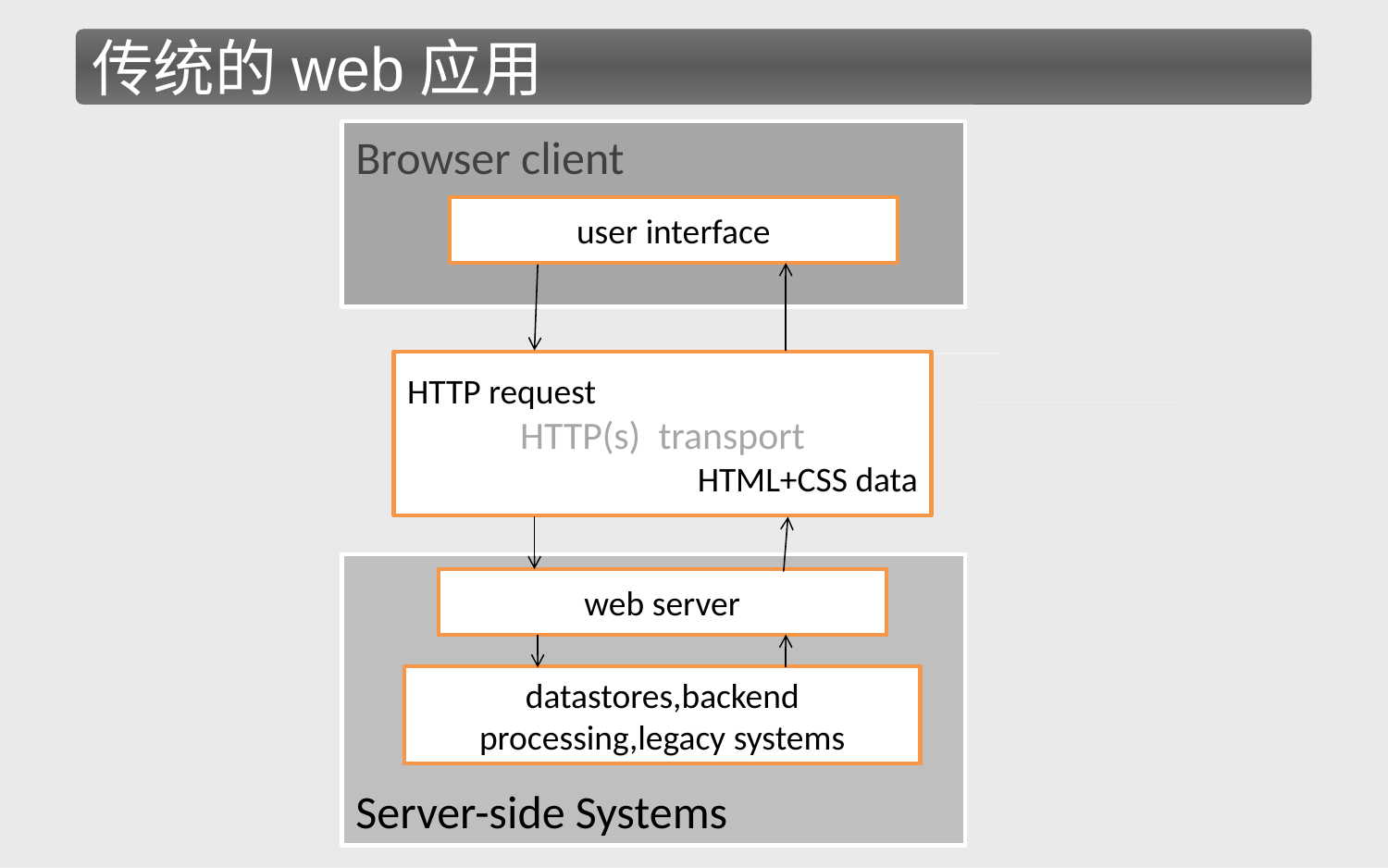

传统的web应用

Browser client
user interface
HTTP request
HTTP(s)  transport
HTML+CSS data

web server
datastores,backend
processing,legacy systems
Server-side Systems